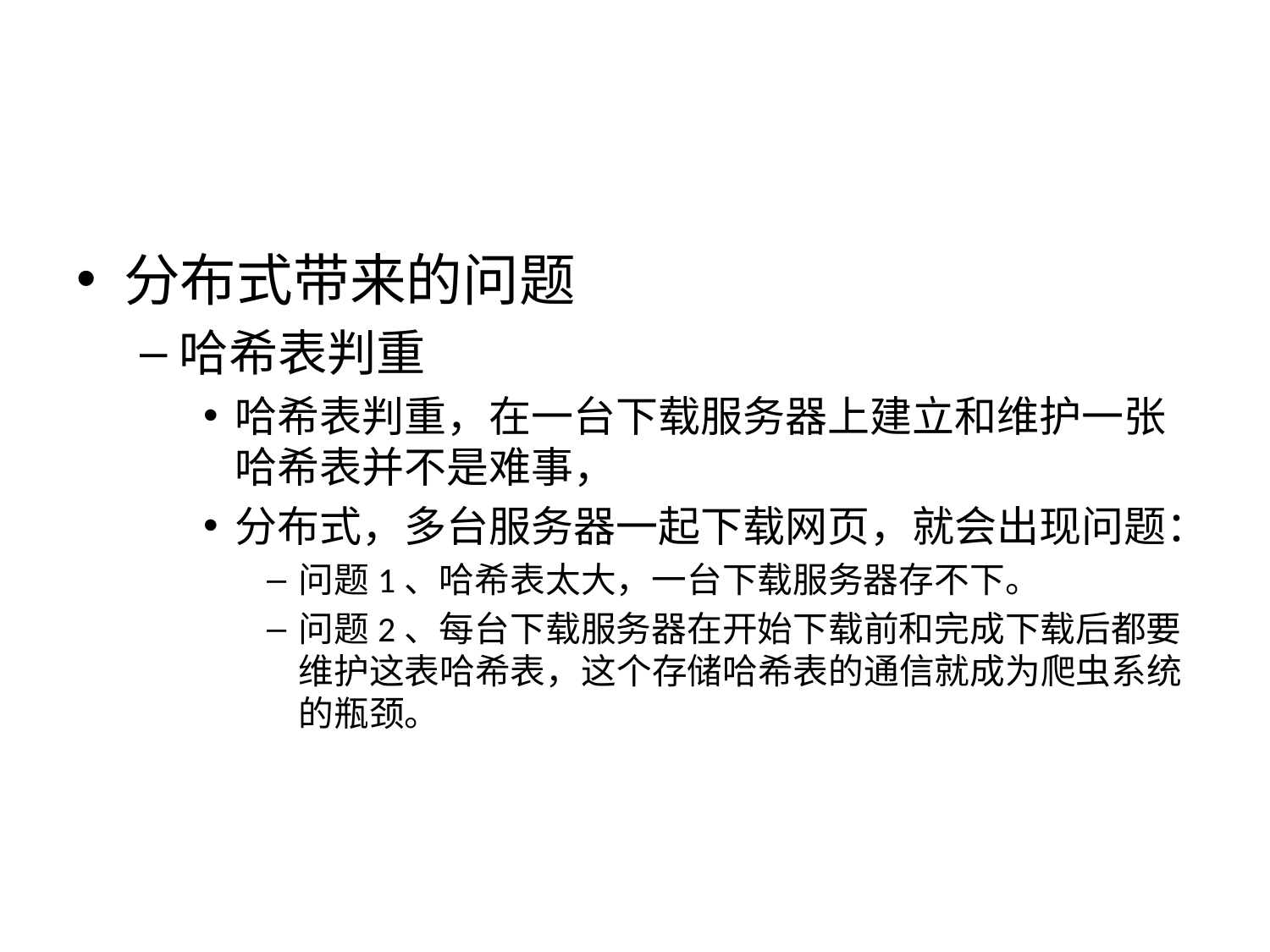

#
分布式带来的问题
哈希表判重
哈希表判重，在一台下载服务器上建立和维护一张哈希表并不是难事，
分布式，多台服务器一起下载网页，就会出现问题：
问题1、哈希表太大，一台下载服务器存不下。
问题2、每台下载服务器在开始下载前和完成下载后都要维护这表哈希表，这个存储哈希表的通信就成为爬虫系统的瓶颈。